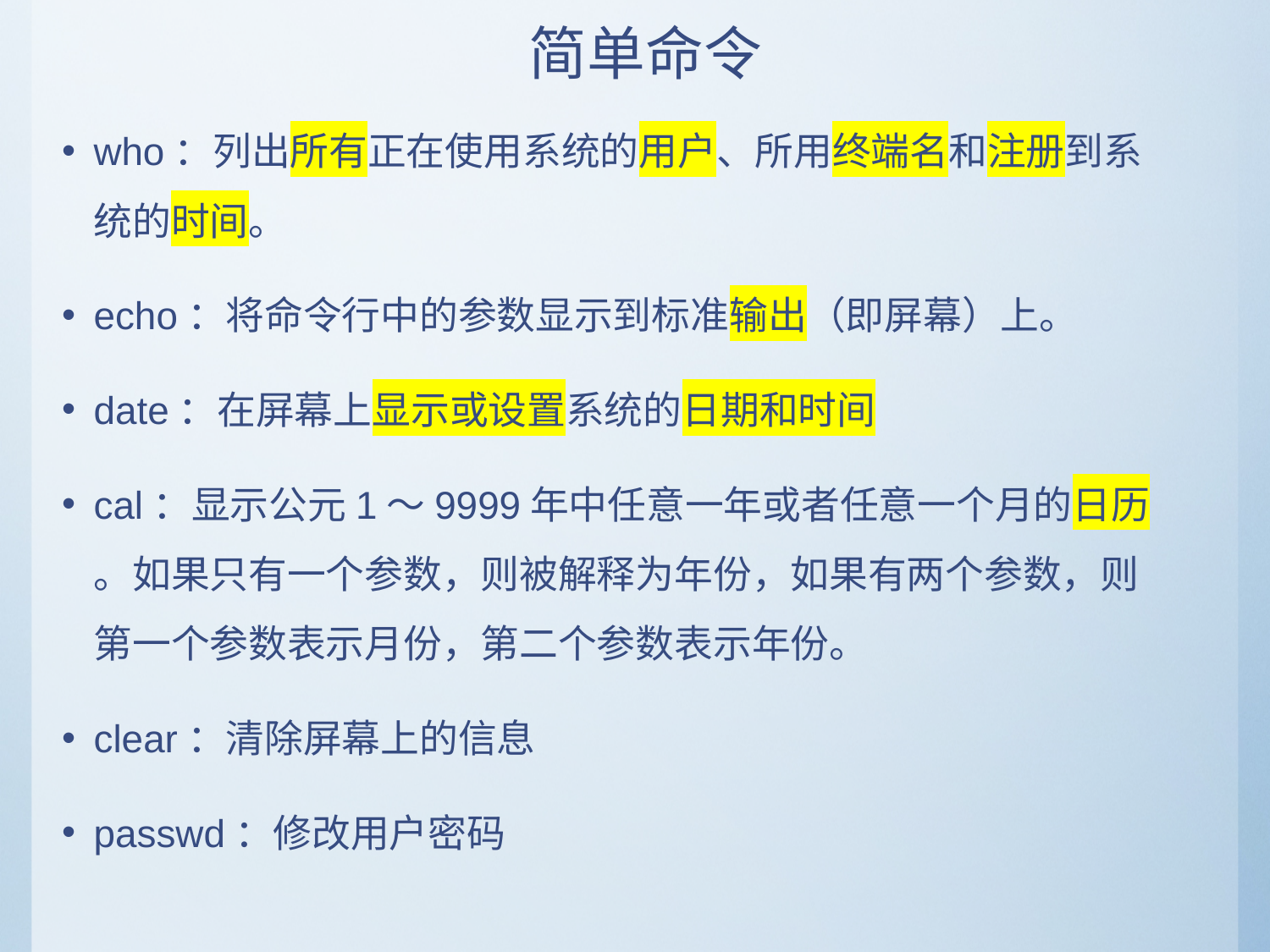

# 简单命令
who：列出所有正在使用系统的用户、所用终端名和注册到系统的时间。
echo：将命令行中的参数显示到标准输出（即屏幕）上。
date：在屏幕上显示或设置系统的日期和时间
cal：显示公元1～9999年中任意一年或者任意一个月的日历 。如果只有一个参数，则被解释为年份，如果有两个参数，则第一个参数表示月份，第二个参数表示年份。
clear：清除屏幕上的信息
passwd：修改用户密码